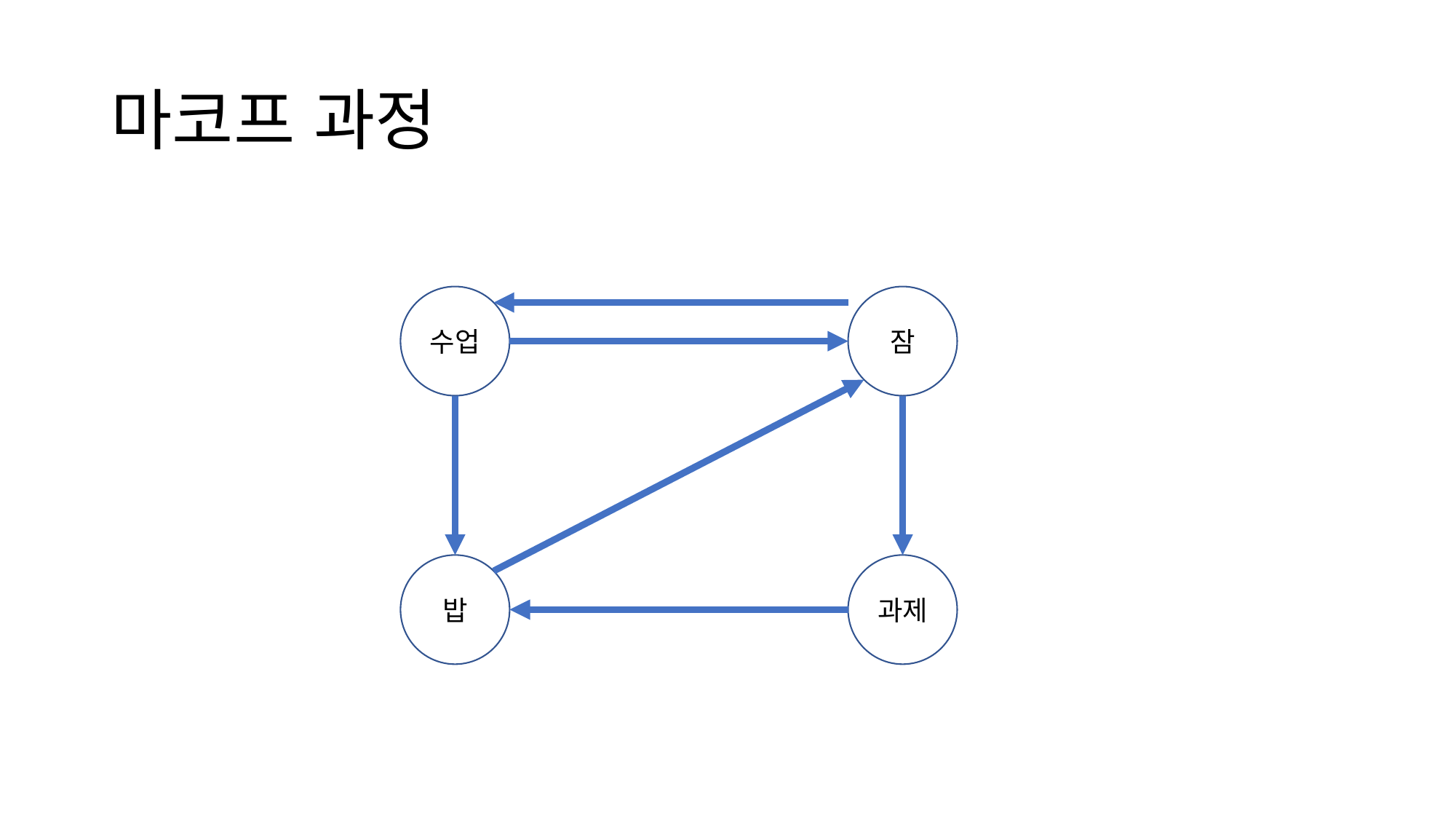

# 마코프 과정
수업
잠
밥
과제